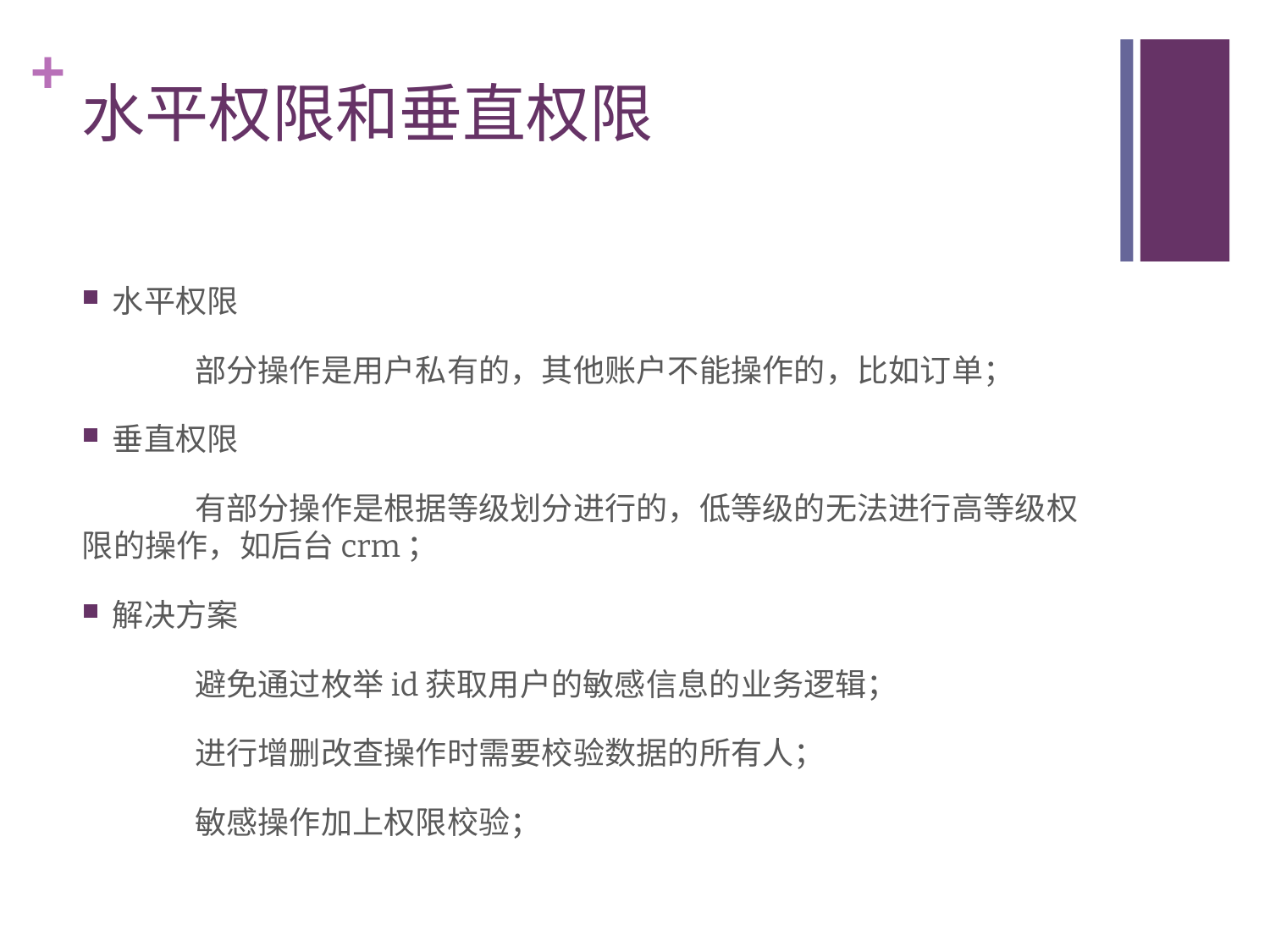

# 水平权限和垂直权限
水平权限
	部分操作是用户私有的，其他账户不能操作的，比如订单；
垂直权限
	有部分操作是根据等级划分进行的，低等级的无法进行高等级权限的操作，如后台crm；
解决方案
	避免通过枚举id获取用户的敏感信息的业务逻辑；
	进行增删改查操作时需要校验数据的所有人；
	敏感操作加上权限校验；